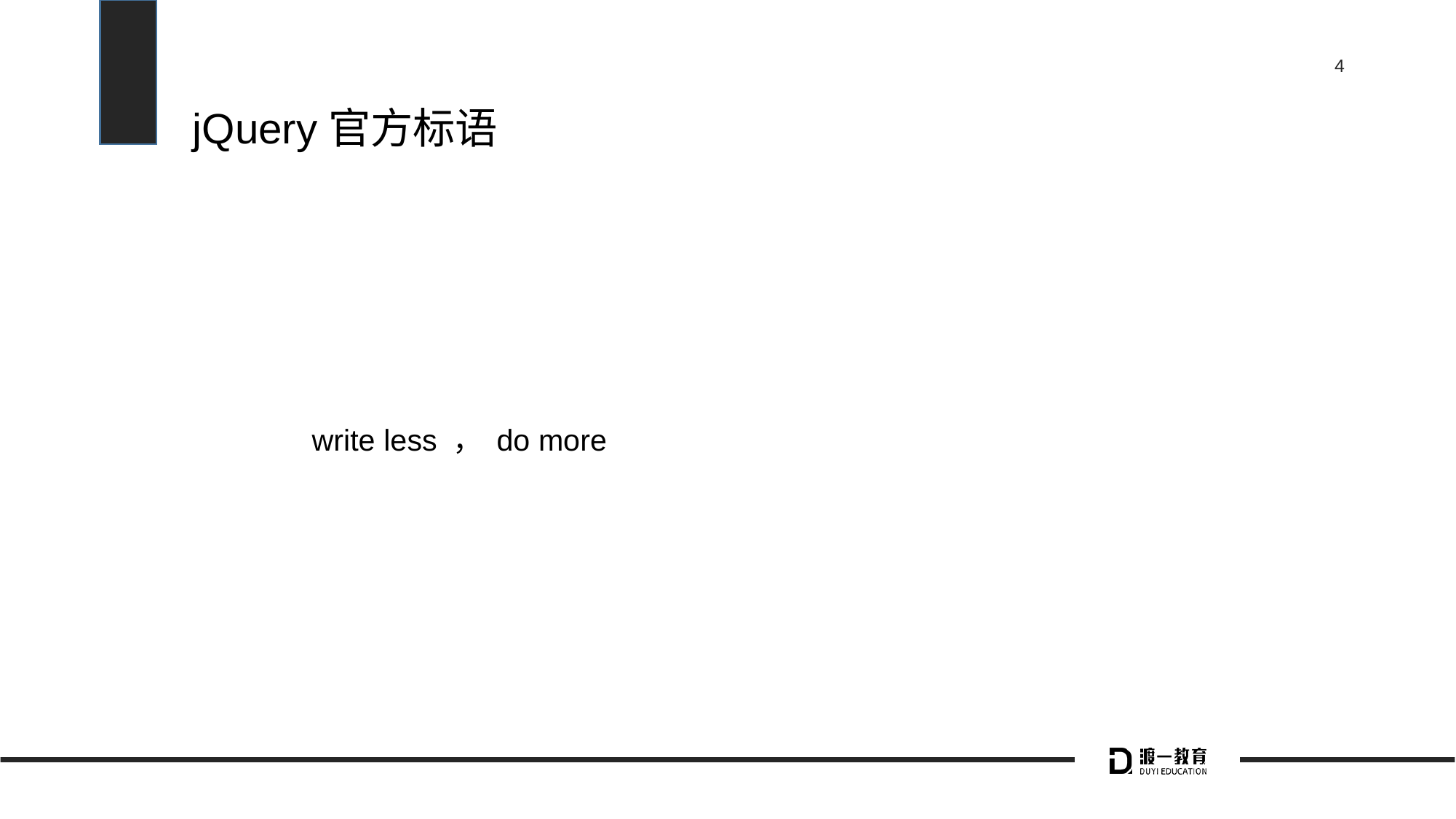

# jQuery官方标语

			write less ， do more